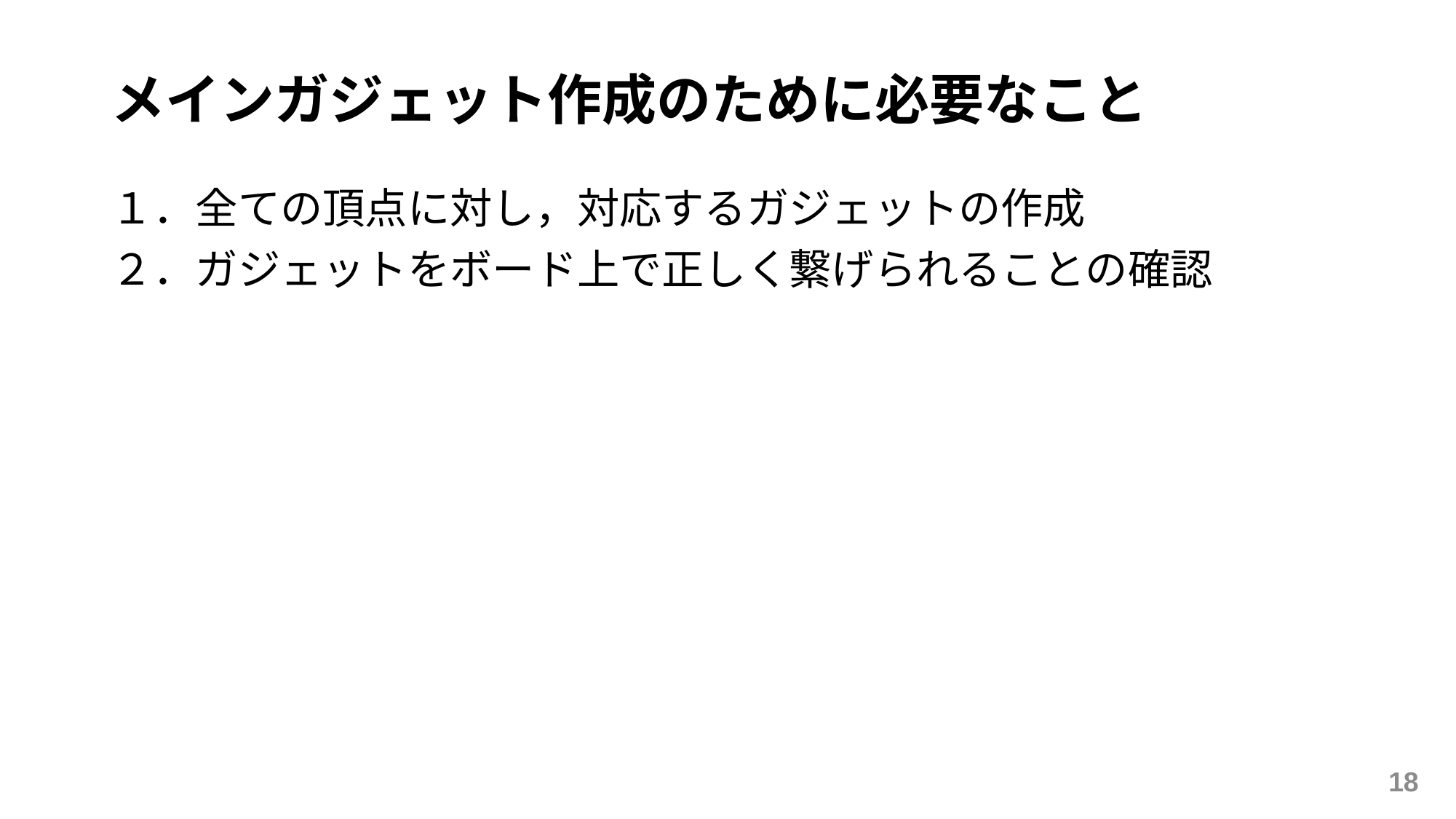

# メインガジェット作成のために必要なこと
１．全ての頂点に対し，対応するガジェットの作成
２．ガジェットをボード上で正しく繋げられることの確認
18